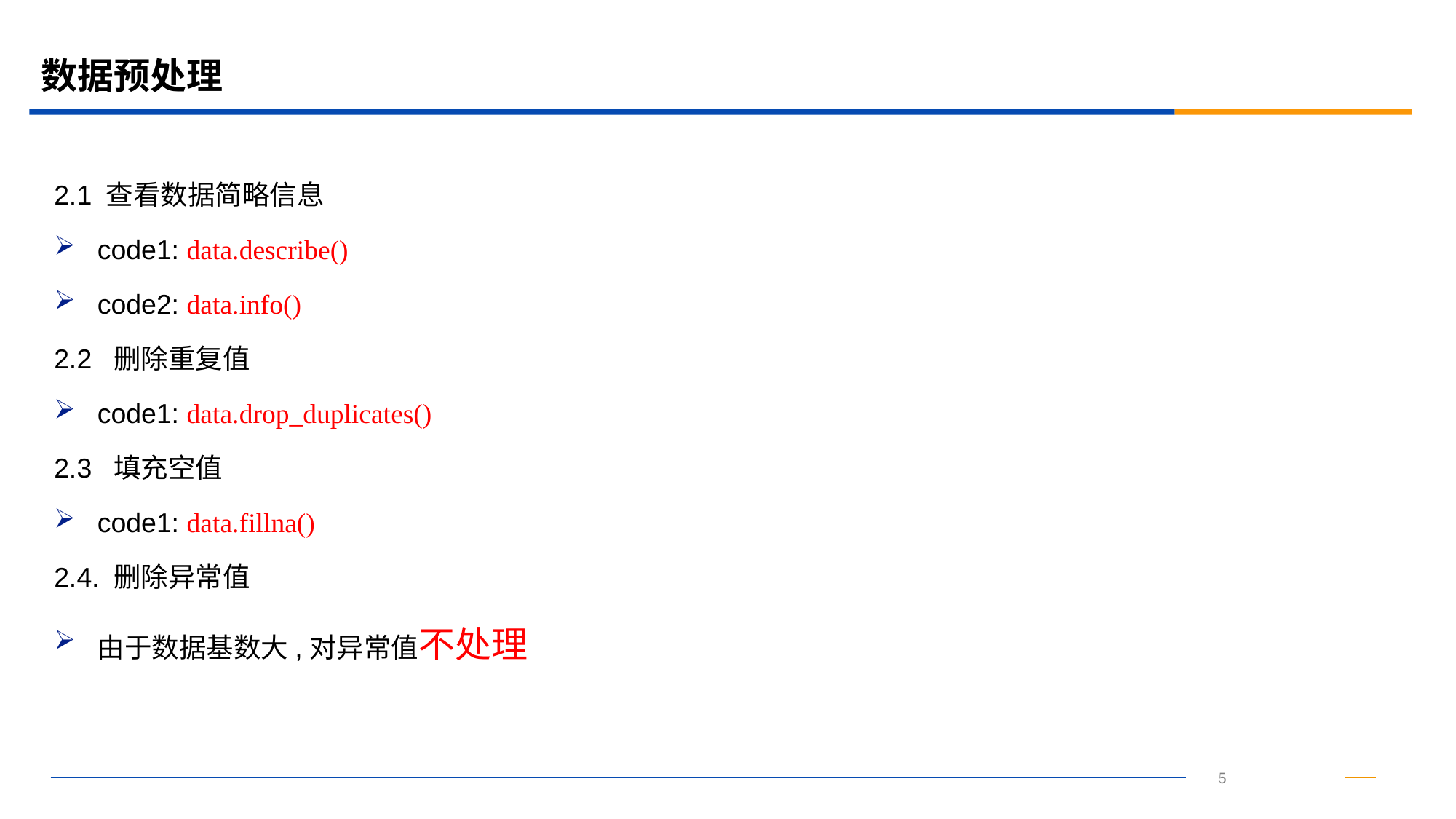

# 数据预处理
2.1 查看数据简略信息
code1: data.describe()
code2: data.info()
2.2  删除重复值
code1: data.drop_duplicates()
2.3  填充空值
code1: data.fillna()
2.4. 删除异常值
由于数据基数大,对异常值不处理